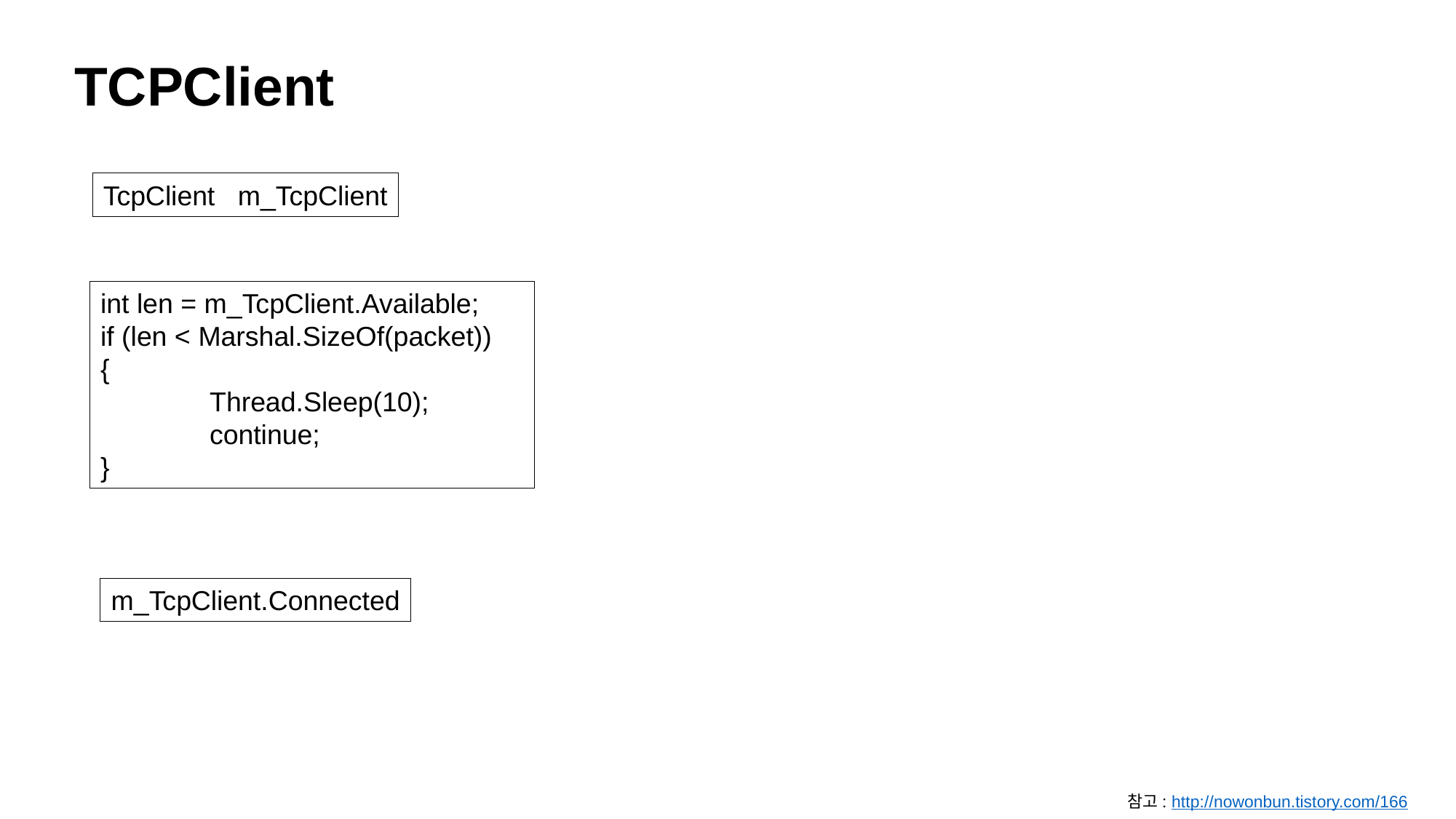

TCPClient
TcpClient   m_TcpClient
int len = m_TcpClient.Available;
if (len < Marshal.SizeOf(packet))
{
	Thread.Sleep(10);
	continue;
}
m_TcpClient.Connected
참고: http://nowonbun.tistory.com/166